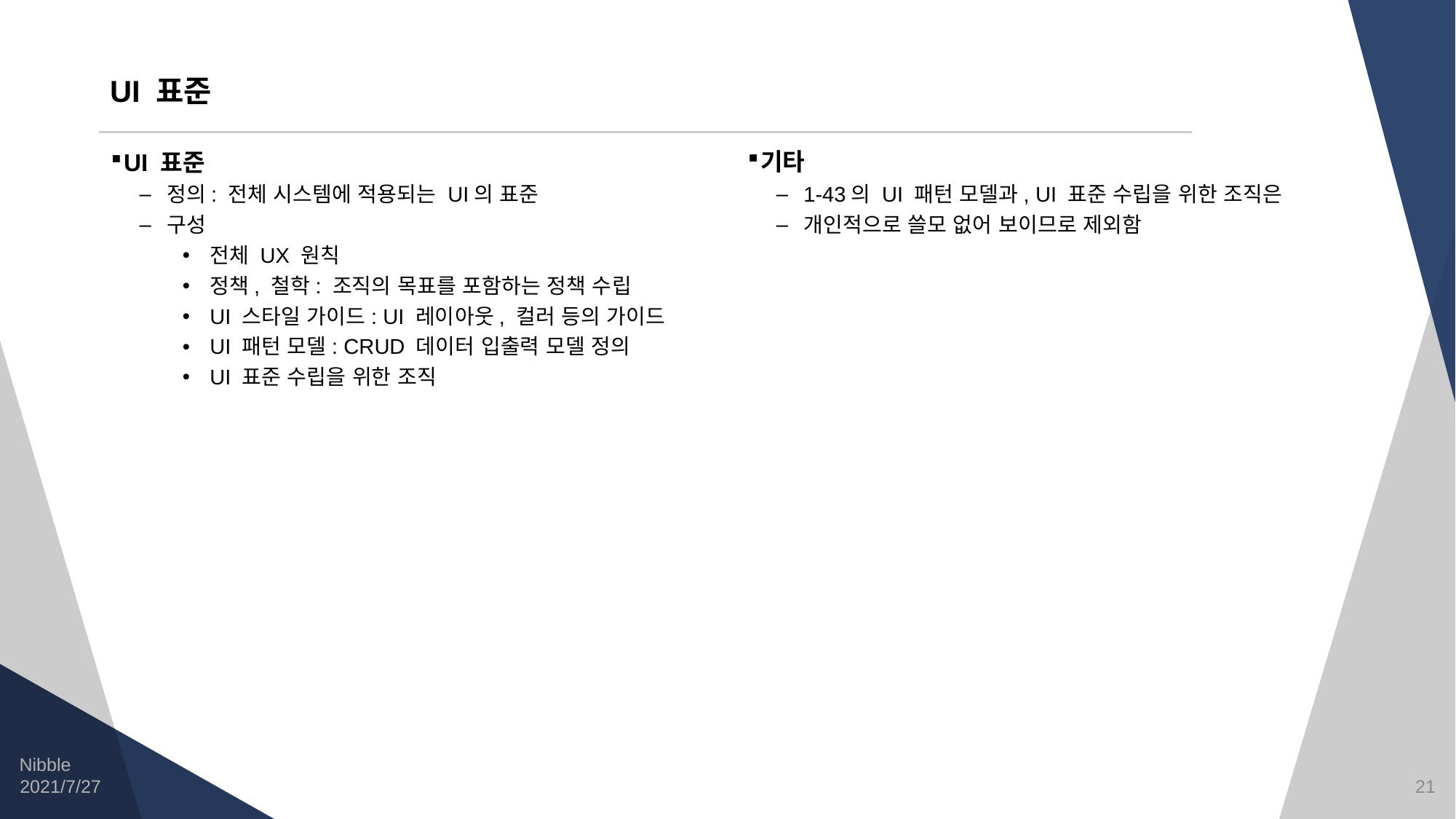

# UI 표준
기타
1-43의 UI 패턴 모델과, UI 표준 수립을 위한 조직은
개인적으로 쓸모 없어 보이므로 제외함

UI 표준
정의: 전체 시스템에 적용되는 UI의 표준
구성
전체 UX 원칙
정책, 철학: 조직의 목표를 포함하는 정책 수립
UI 스타일 가이드: UI 레이아웃, 컬러 등의 가이드
UI 패턴 모델: CRUD 데이터 입출력 모델 정의
UI 표준 수립을 위한 조직
Nibble
2021/7/27
21